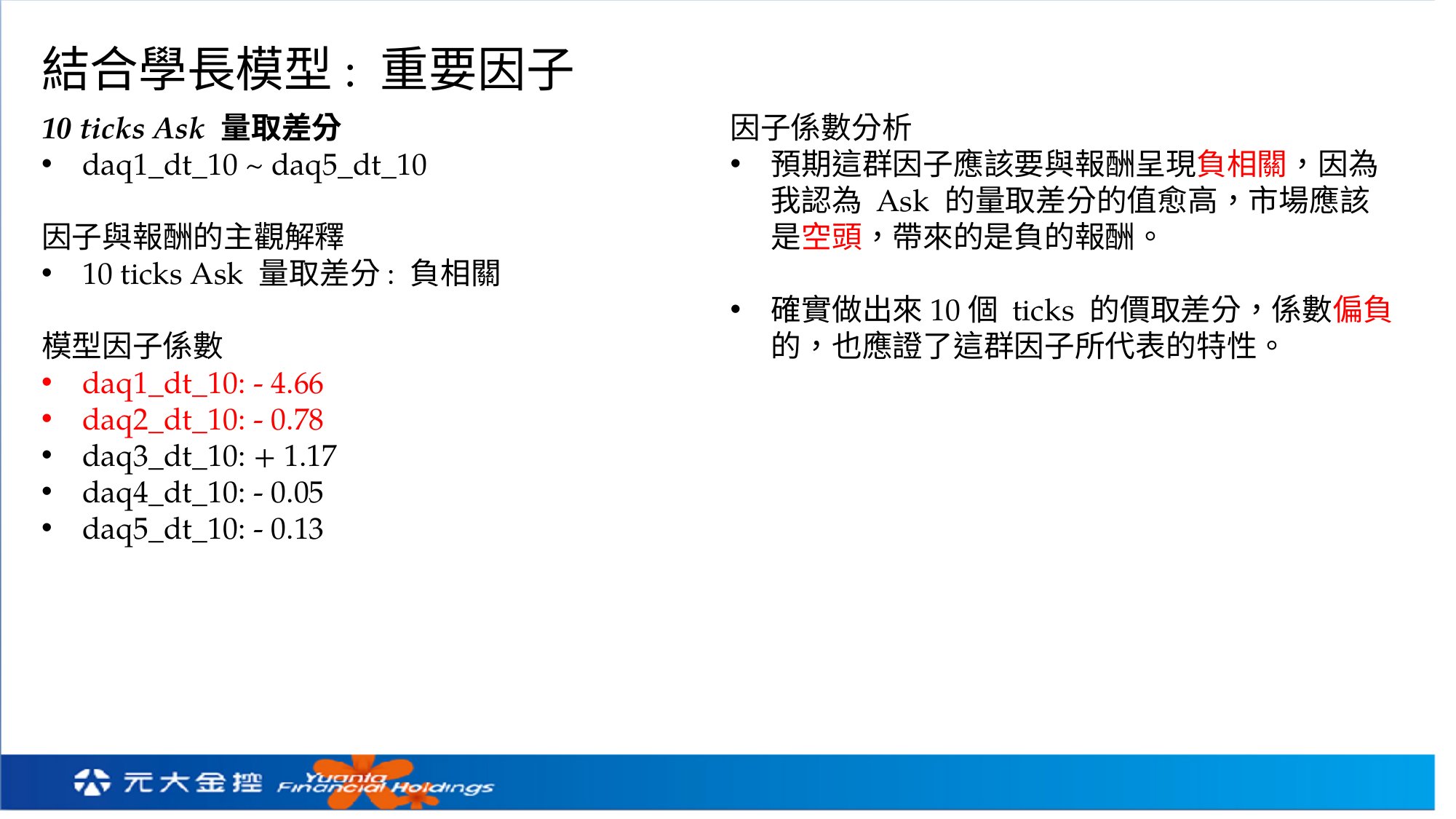

結合學長模型: 重要因子
10 ticks Ask 量取差分
daq1_dt_10 ~ daq5_dt_10

因子與報酬的主觀解釋
10 ticks Ask 量取差分: 負相關

模型因子係數
daq1_dt_10: - 4.66
daq2_dt_10: - 0.78
daq3_dt_10: + 1.17
daq4_dt_10: - 0.05
daq5_dt_10: - 0.13
因子係數分析
預期這群因子應該要與報酬呈現負相關，因為我認為 Ask 的量取差分的值愈高，市場應該是空頭，帶來的是負的報酬。

確實做出來10個 ticks 的價取差分，係數偏負的，也應證了這群因子所代表的特性。